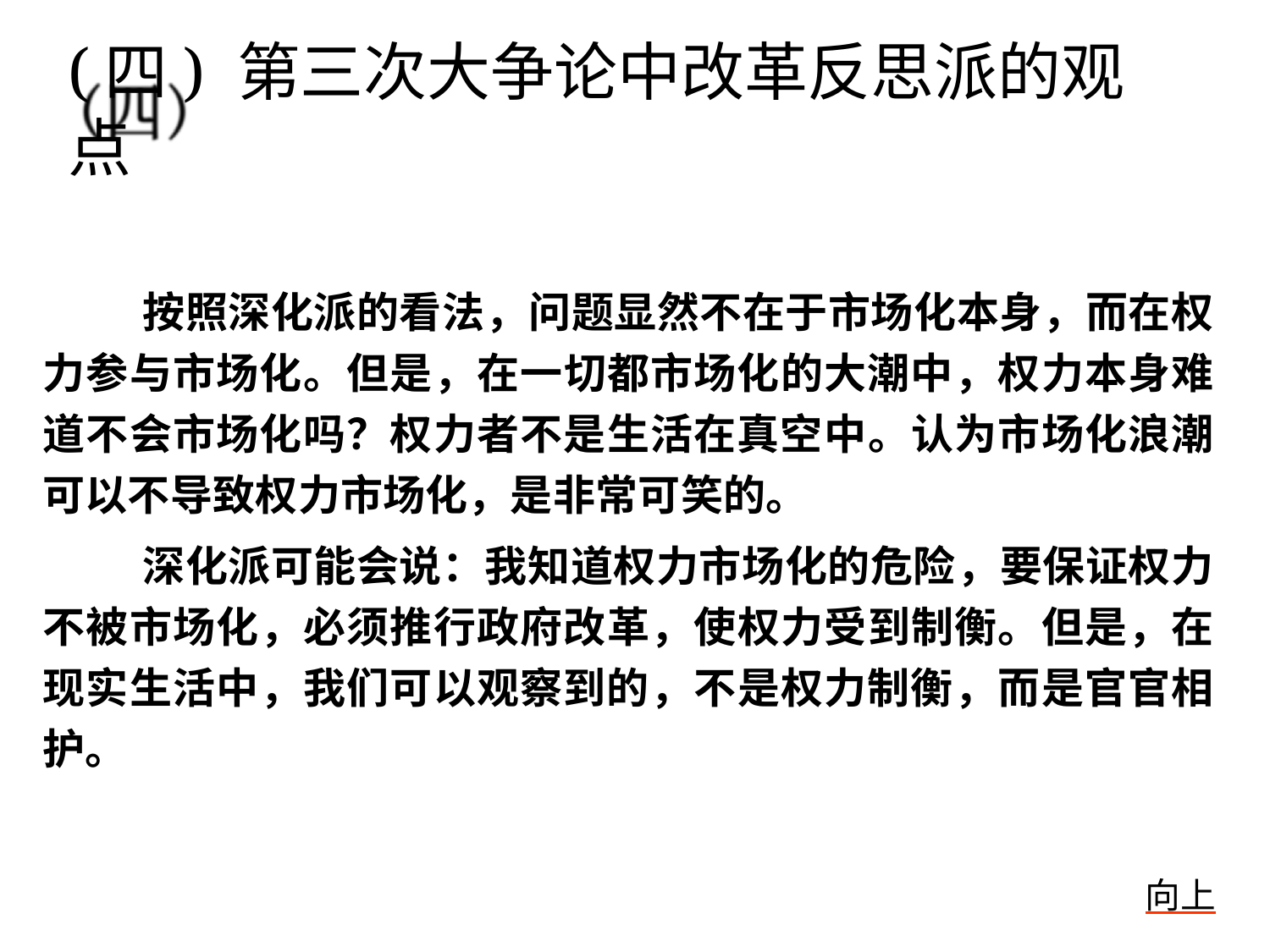

# (四) 第三次大争论中改革反思派的观点
按照深化派的看法，问题显然不在于市场化本身，而在权 力参与市场化。但是，在一切都市场化的大潮中，权力本身难 道不会市场化吗？权力者不是生活在真空中。认为市场化浪潮 可以不导致权力市场化，是非常可笑的。
深化派可能会说：我知道权力市场化的危险，要保证权力 不被市场化，必须推行政府改革，使权力受到制衡。但是，在 现实生活中，我们可以观察到的，不是权力制衡，而是官官相 护。
向上